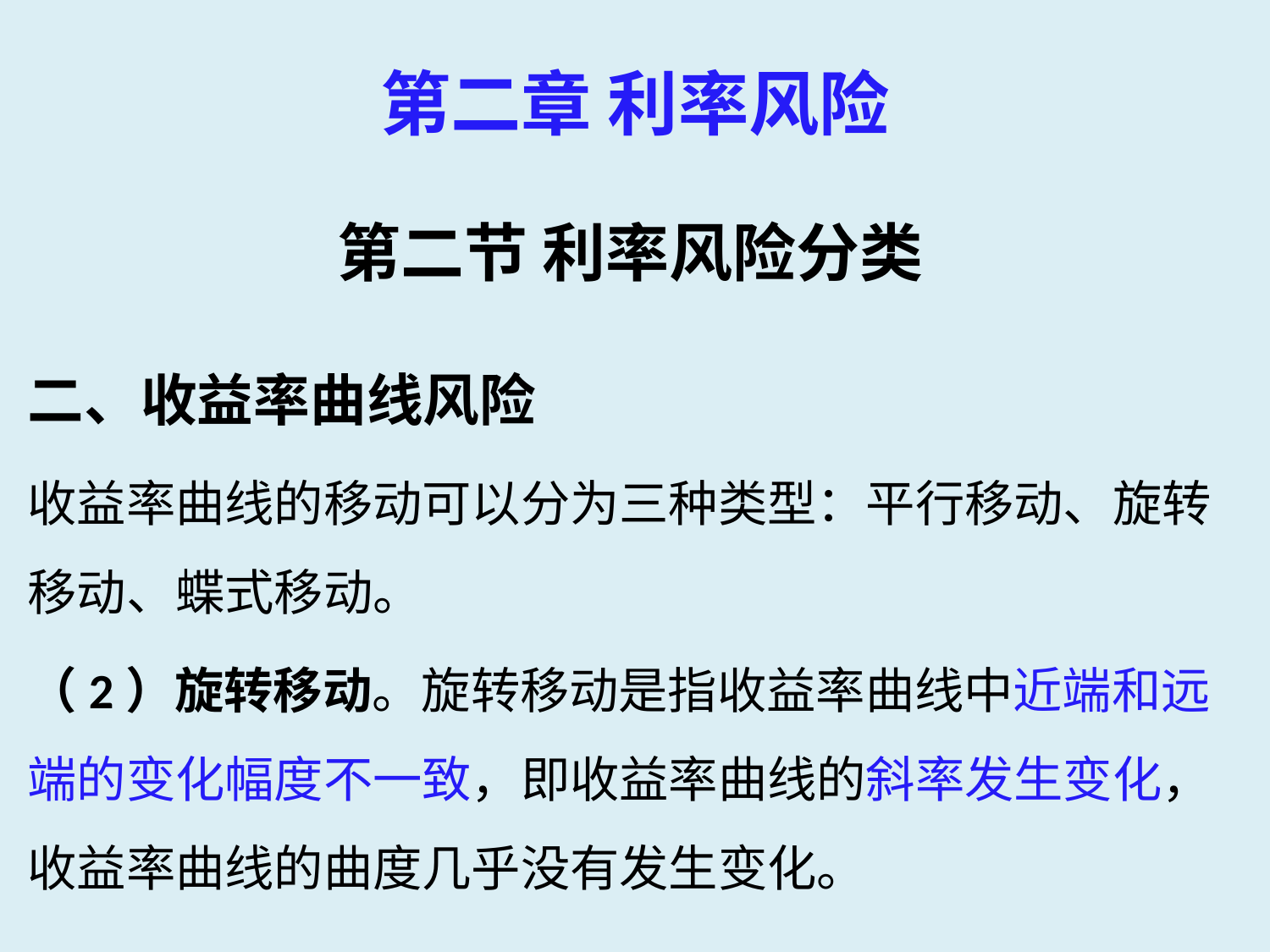

# 第二章 利率风险
第二节 利率风险分类

二、收益率曲线风险
收益率曲线的移动可以分为三种类型：平行移动、旋转移动、蝶式移动。
（2）旋转移动。旋转移动是指收益率曲线中近端和远端的变化幅度不一致，即收益率曲线的斜率发生变化，收益率曲线的曲度几乎没有发生变化。